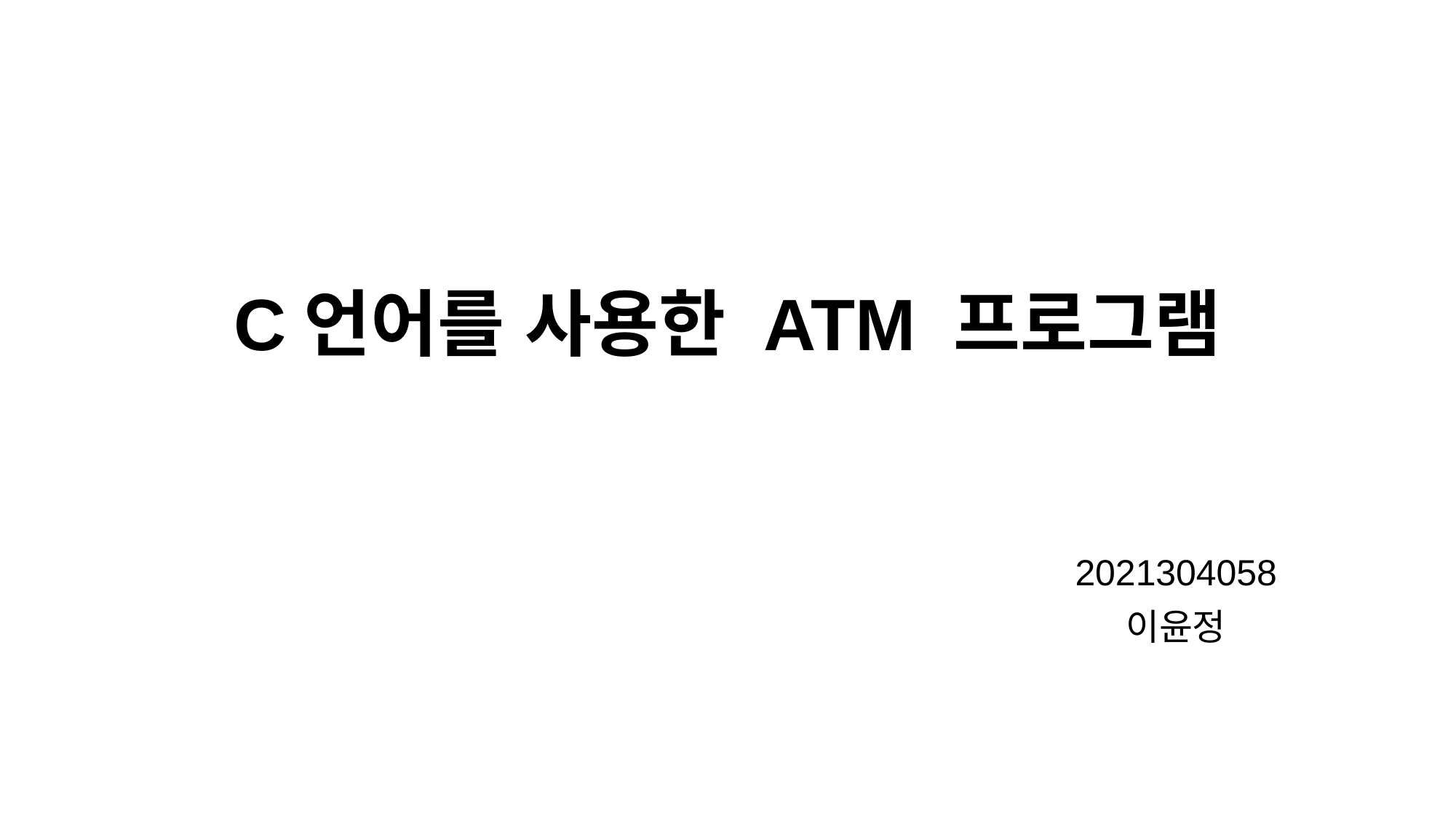

# C언어를 사용한 ATM 프로그램
2021304058
이윤정